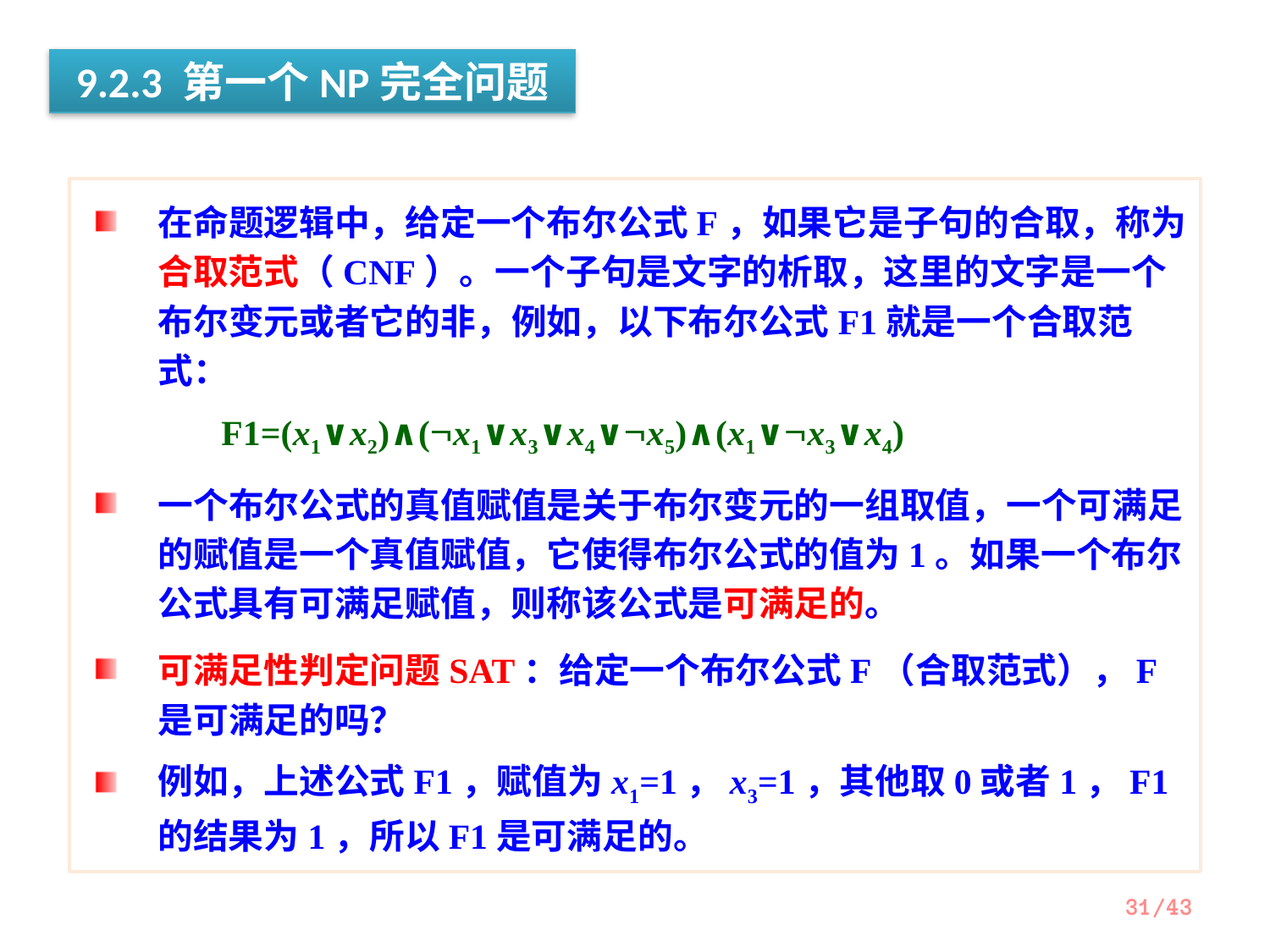

9.2.3 第一个NP完全问题
在命题逻辑中，给定一个布尔公式F，如果它是子句的合取，称为合取范式（CNF）。一个子句是文字的析取，这里的文字是一个布尔变元或者它的非，例如，以下布尔公式F1就是一个合取范式：
	F1=(x1∨x2)∧(¬x1∨x3∨x4∨¬x5)∧(x1∨¬x3∨x4)
一个布尔公式的真值赋值是关于布尔变元的一组取值，一个可满足的赋值是一个真值赋值，它使得布尔公式的值为1。如果一个布尔公式具有可满足赋值，则称该公式是可满足的。
可满足性判定问题SAT：给定一个布尔公式F（合取范式），F是可满足的吗？
例如，上述公式F1，赋值为x1=1，x3=1，其他取0或者1，F1的结果为1，所以F1是可满足的。
31/43